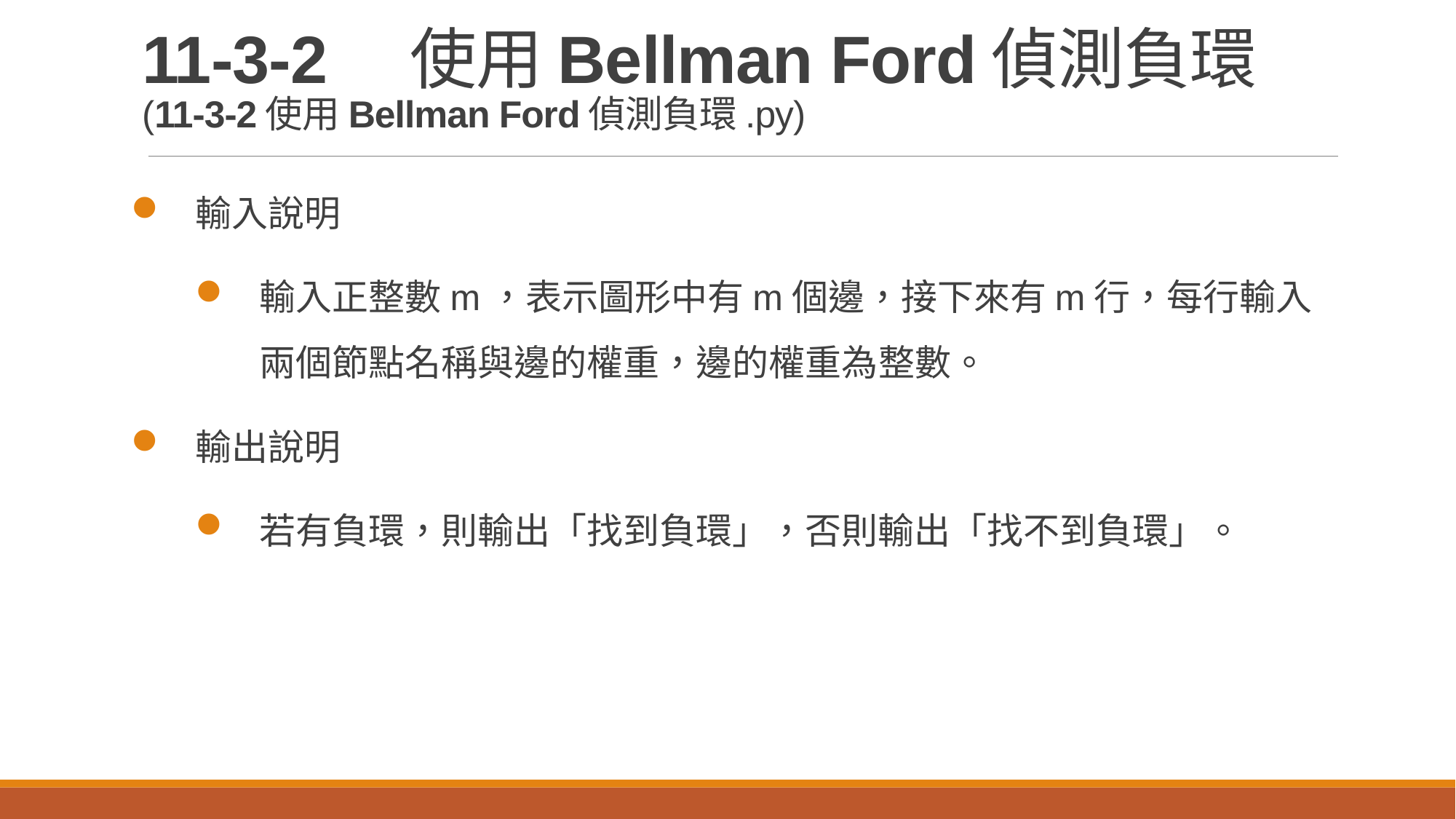

# 11-3-2　使用Bellman Ford偵測負環 (11-3-2使用Bellman Ford偵測負環.py)
輸入說明
輸入正整數m，表示圖形中有m個邊，接下來有m行，每行輸入兩個節點名稱與邊的權重，邊的權重為整數。
輸出說明
若有負環，則輸出「找到負環」，否則輸出「找不到負環」。